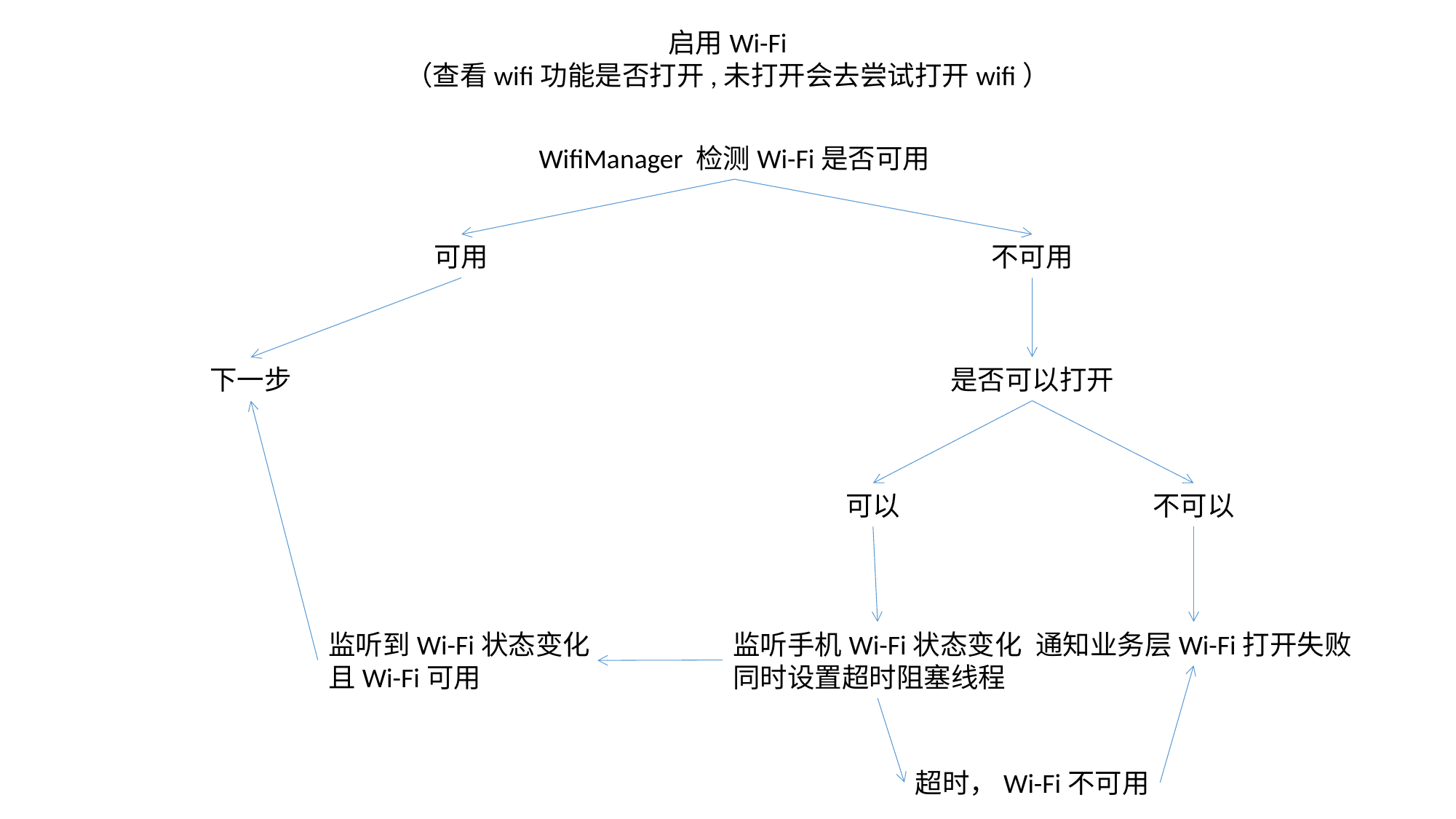

启用Wi-Fi
（查看wifi功能是否打开,未打开会去尝试打开wifi）
WifiManager 检测Wi-Fi是否可用
可用
不可用
下一步
是否可以打开
可以
不可以
监听到Wi-Fi状态变化
且Wi-Fi可用
监听手机Wi-Fi状态变化
同时设置超时阻塞线程
通知业务层Wi-Fi打开失败
超时，Wi-Fi不可用